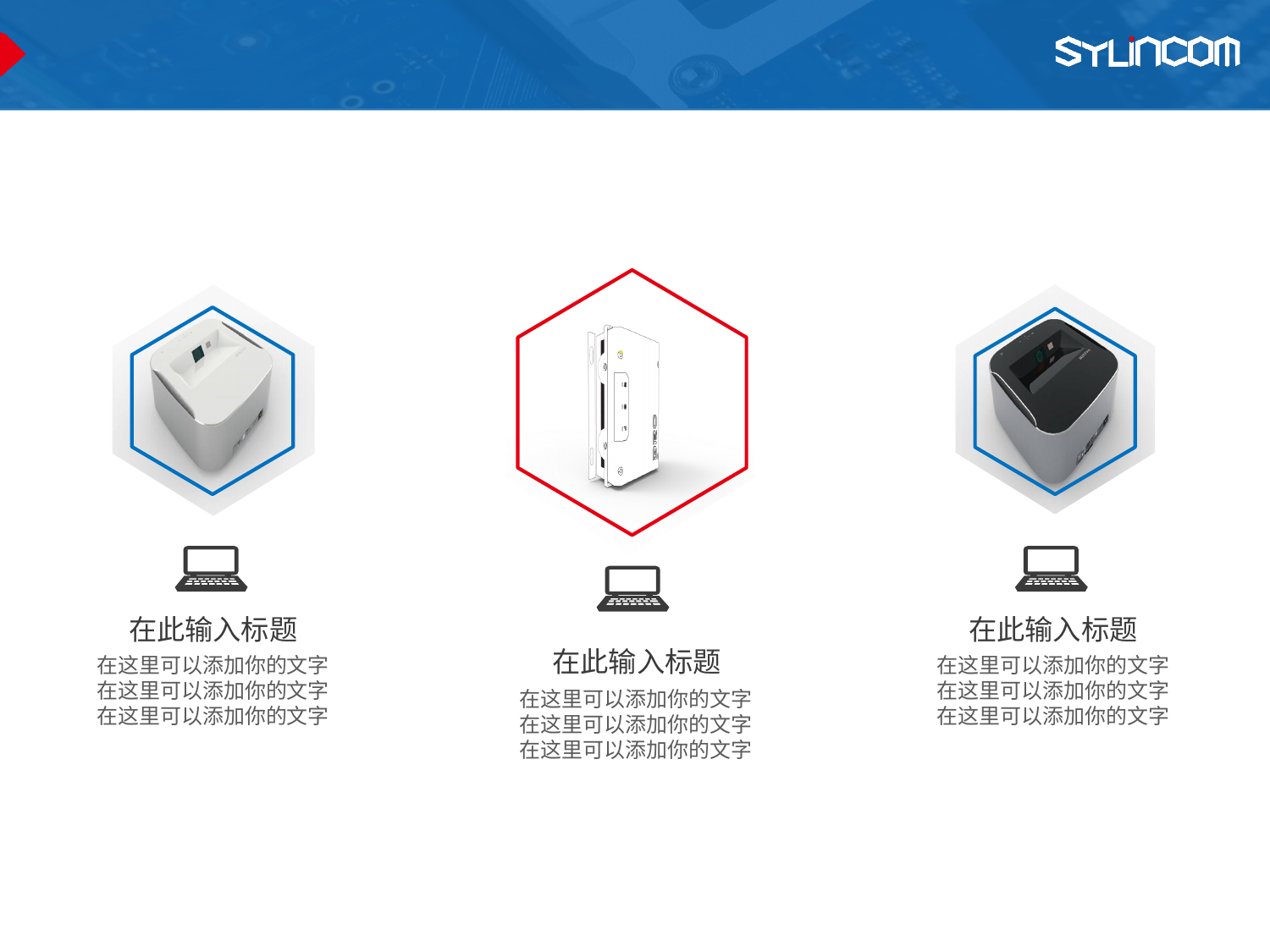

#

在此输入标题
在这里可以添加你的文字
在这里可以添加你的文字
在这里可以添加你的文字

在此输入标题
在这里可以添加你的文字
在这里可以添加你的文字
在这里可以添加你的文字

在此输入标题
在这里可以添加你的文字
在这里可以添加你的文字
在这里可以添加你的文字